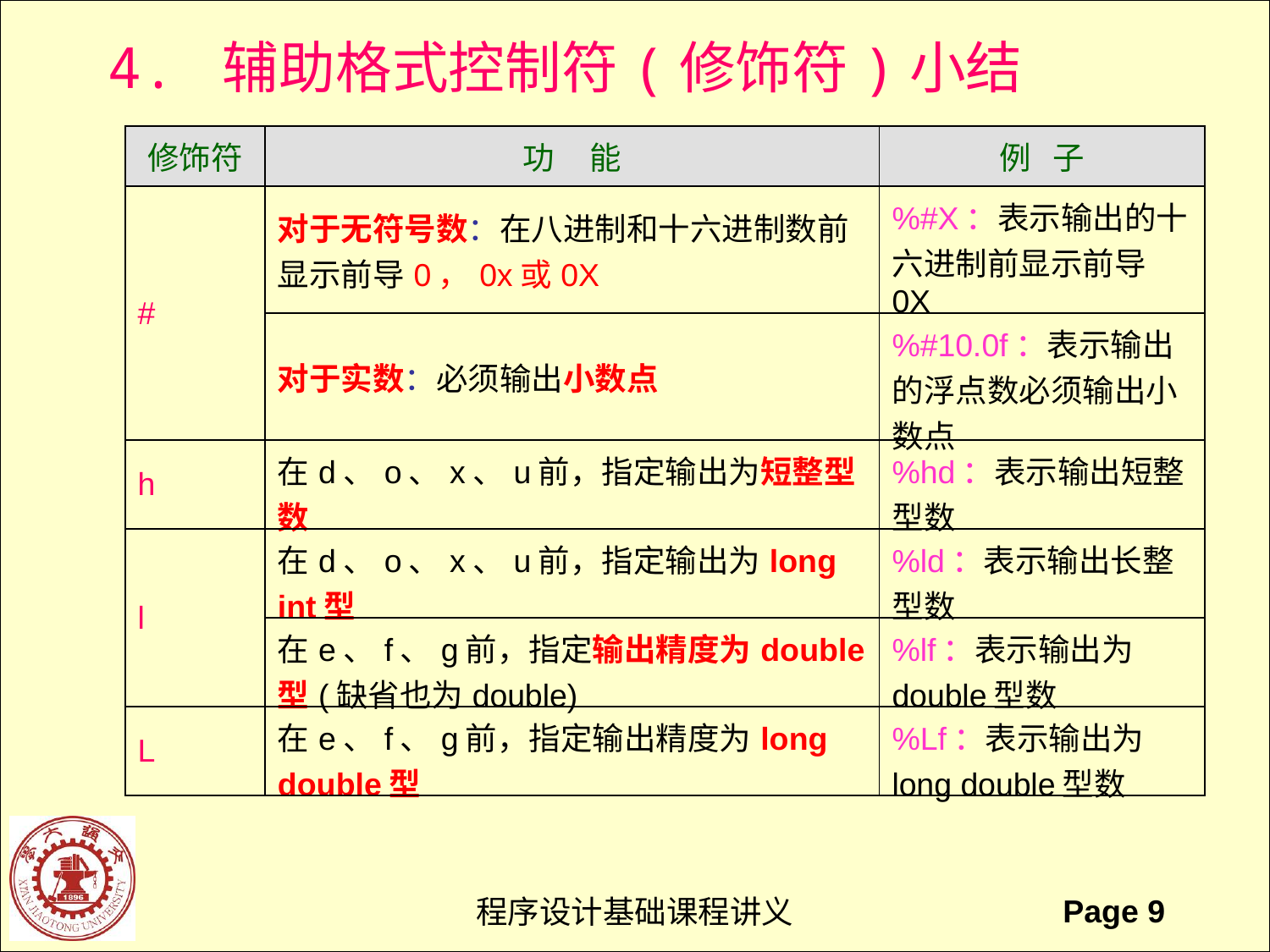

4. 辅助格式控制符(修饰符)小结
| 修饰符 | 功 能 | 例 子 |
| --- | --- | --- |
| # | 对于无符号数：在八进制和十六进制数前显示前导0，0x或0X | %#X：表示输出的十六进制前显示前导0X |
|  | 对于实数：必须输出小数点 | %#10.0f：表示输出的浮点数必须输出小数点 |
| h | 在d、o、x、u前，指定输出为短整型数 | %hd：表示输出短整型数 |
| l | 在d、o、x、u前，指定输出为long int型 | %ld：表示输出长整型数 |
|  | 在e、f、g前，指定输出精度为double型(缺省也为double) | %lf：表示输出为double型数 |
| L | 在e、f、g前，指定输出精度为long double型 | %Lf：表示输出为long double型数 |